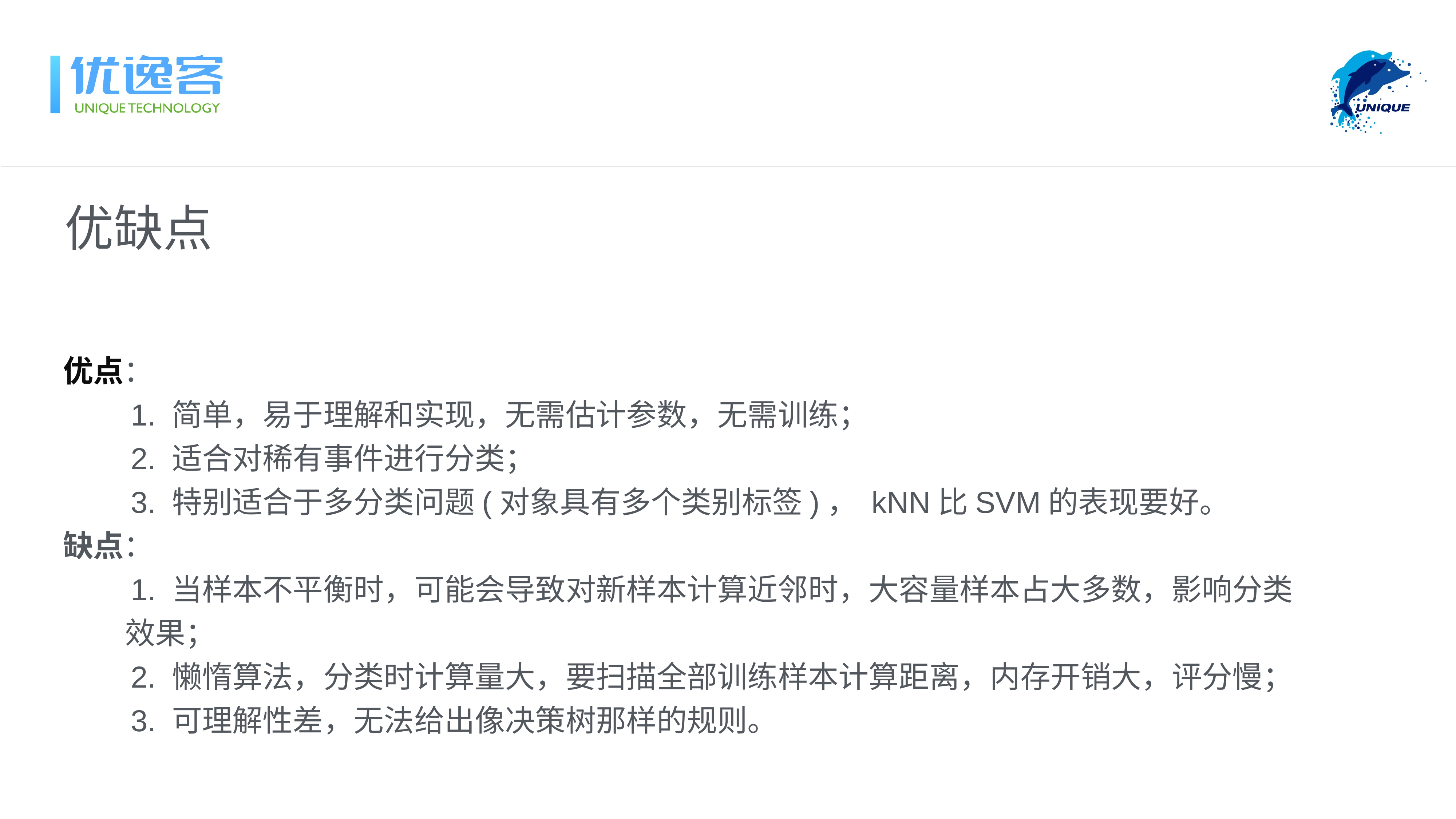

优缺点
优点：
        1. 简单，易于理解和实现，无需估计参数，无需训练；
        2. 适合对稀有事件进行分类；
        3. 特别适合于多分类问题(对象具有多个类别标签)， kNN比SVM的表现要好。
缺点：
        1. 当样本不平衡时，可能会导致对新样本计算近邻时，大容量样本占大多数，影响分类
        效果；
        2. 懒惰算法，分类时计算量大，要扫描全部训练样本计算距离，内存开销大，评分慢；
        3. 可理解性差，无法给出像决策树那样的规则。